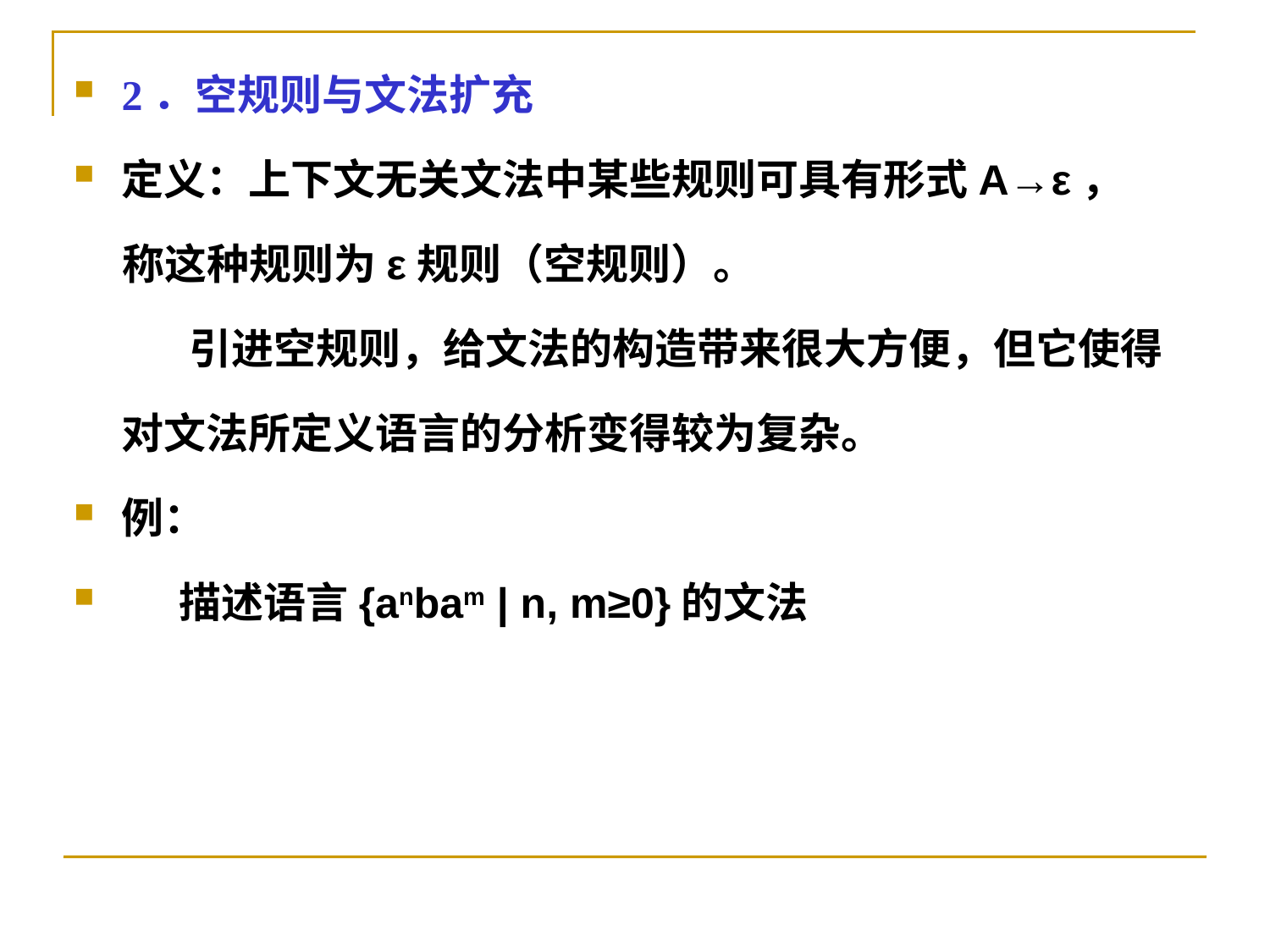

2．空规则与文法扩充
定义：上下文无关文法中某些规则可具有形式A→ε，
    称这种规则为ε规则（空规则）。
      引进空规则，给文法的构造带来很大方便，但它使得
对文法所定义语言的分析变得较为复杂。
例：
     描述语言{anbam | n, m≥0}的文法

121